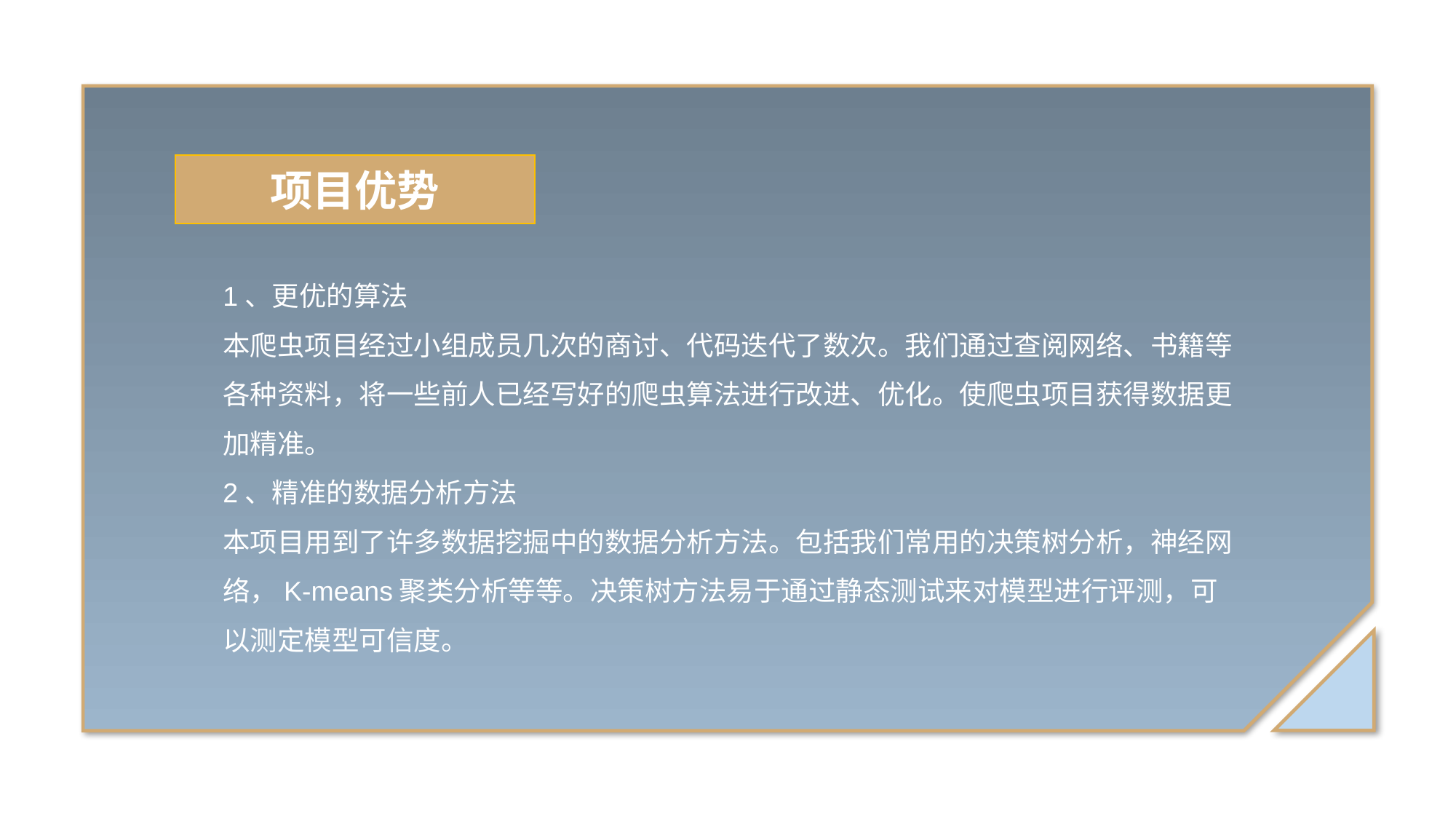

项目优势
1、更优的算法
本爬虫项目经过小组成员几次的商讨、代码迭代了数次。我们通过查阅网络、书籍等各种资料，将一些前人已经写好的爬虫算法进行改进、优化。使爬虫项目获得数据更加精准。
2、精准的数据分析方法
本项目用到了许多数据挖掘中的数据分析方法。包括我们常用的决策树分析，神经网络，K-means聚类分析等等。决策树方法易于通过静态测试来对模型进行评测，可以测定模型可信度。